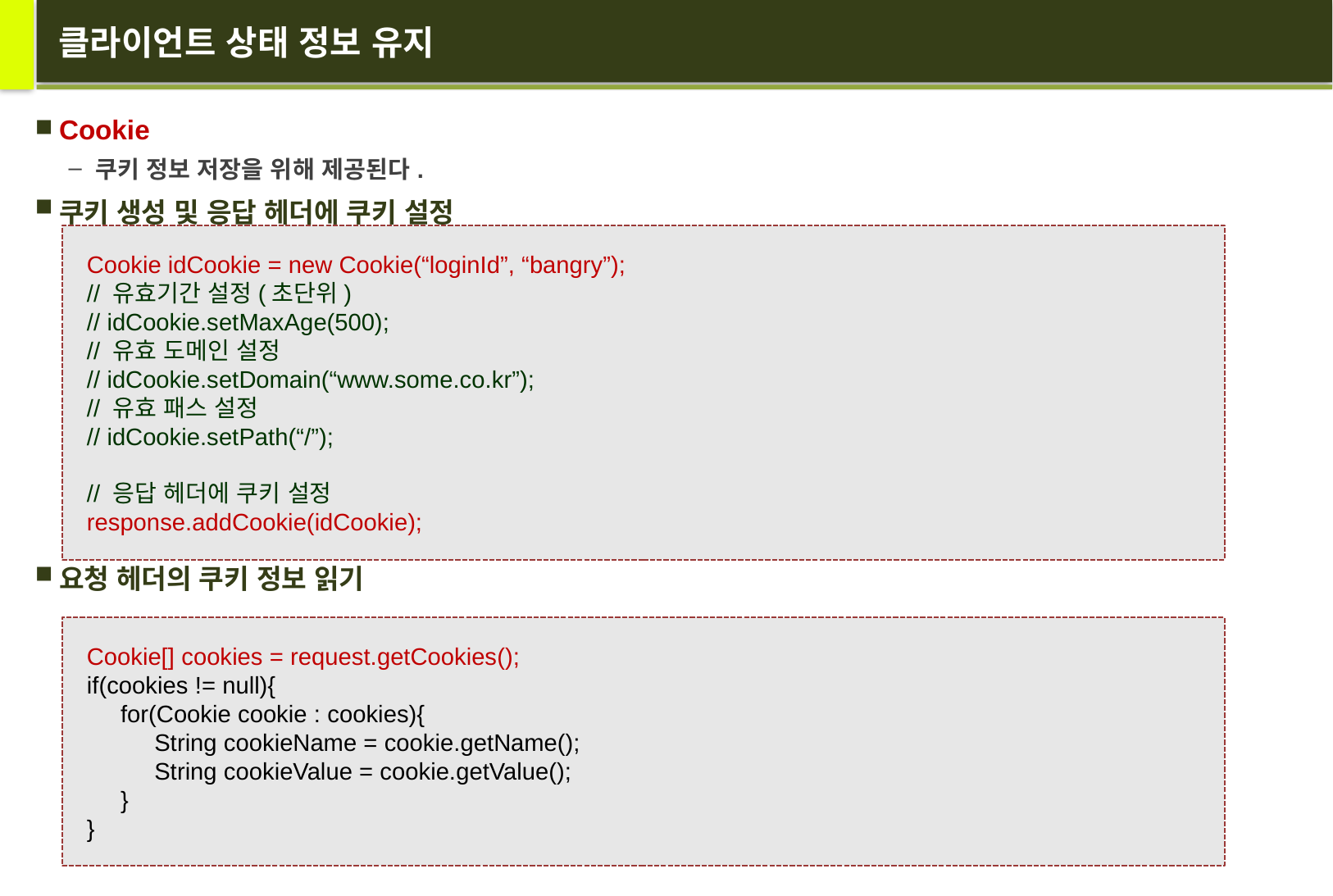

# 클라이언트 상태 정보 유지
Cookie
쿠키 정보 저장을 위해 제공된다.
쿠키 생성 및 응답 헤더에 쿠키 설정

요청 헤더의 쿠키 정보 읽기

Cookie idCookie = new Cookie(“loginId”, “bangry”);
// 유효기간 설정(초단위)
// idCookie.setMaxAge(500);
// 유효 도메인 설정
// idCookie.setDomain(“www.some.co.kr”);
// 유효 패스 설정
// idCookie.setPath(“/”);

// 응답 헤더에 쿠키 설정
response.addCookie(idCookie);
Cookie[] cookies = request.getCookies();
if(cookies != null){
     for(Cookie cookie : cookies){
          String cookieName = cookie.getName();
          String cookieValue = cookie.getValue();
     }
}